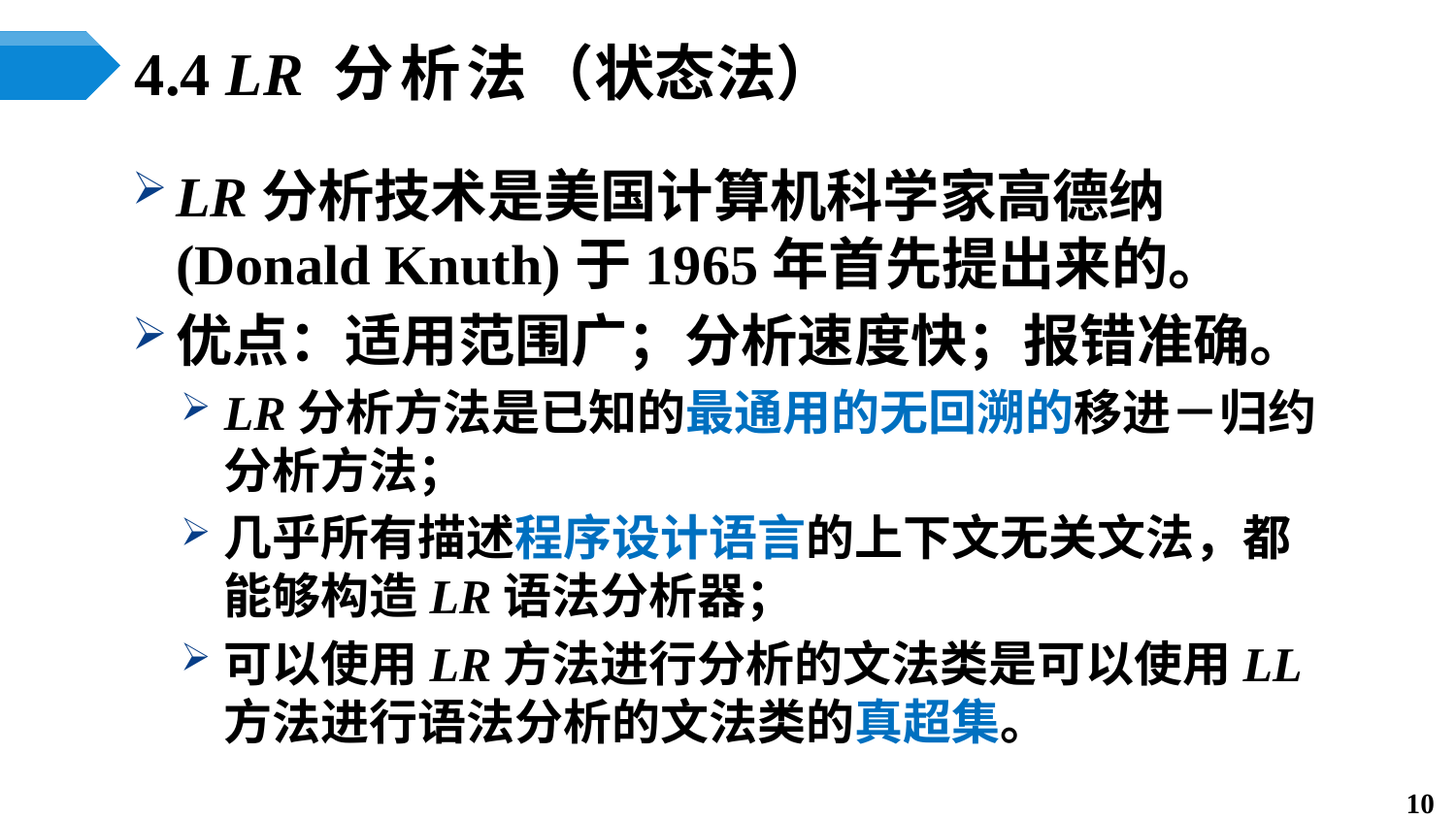

# 4.4 LR 分析法（状态法）
LR分析技术是美国计算机科学家高德纳(Donald Knuth)于1965年首先提出来的。
优点：适用范围广；分析速度快；报错准确。
LR分析方法是已知的最通用的无回溯的移进－归约分析方法；
几乎所有描述程序设计语言的上下文无关文法，都能够构造LR语法分析器；
可以使用LR方法进行分析的文法类是可以使用LL方法进行语法分析的文法类的真超集。